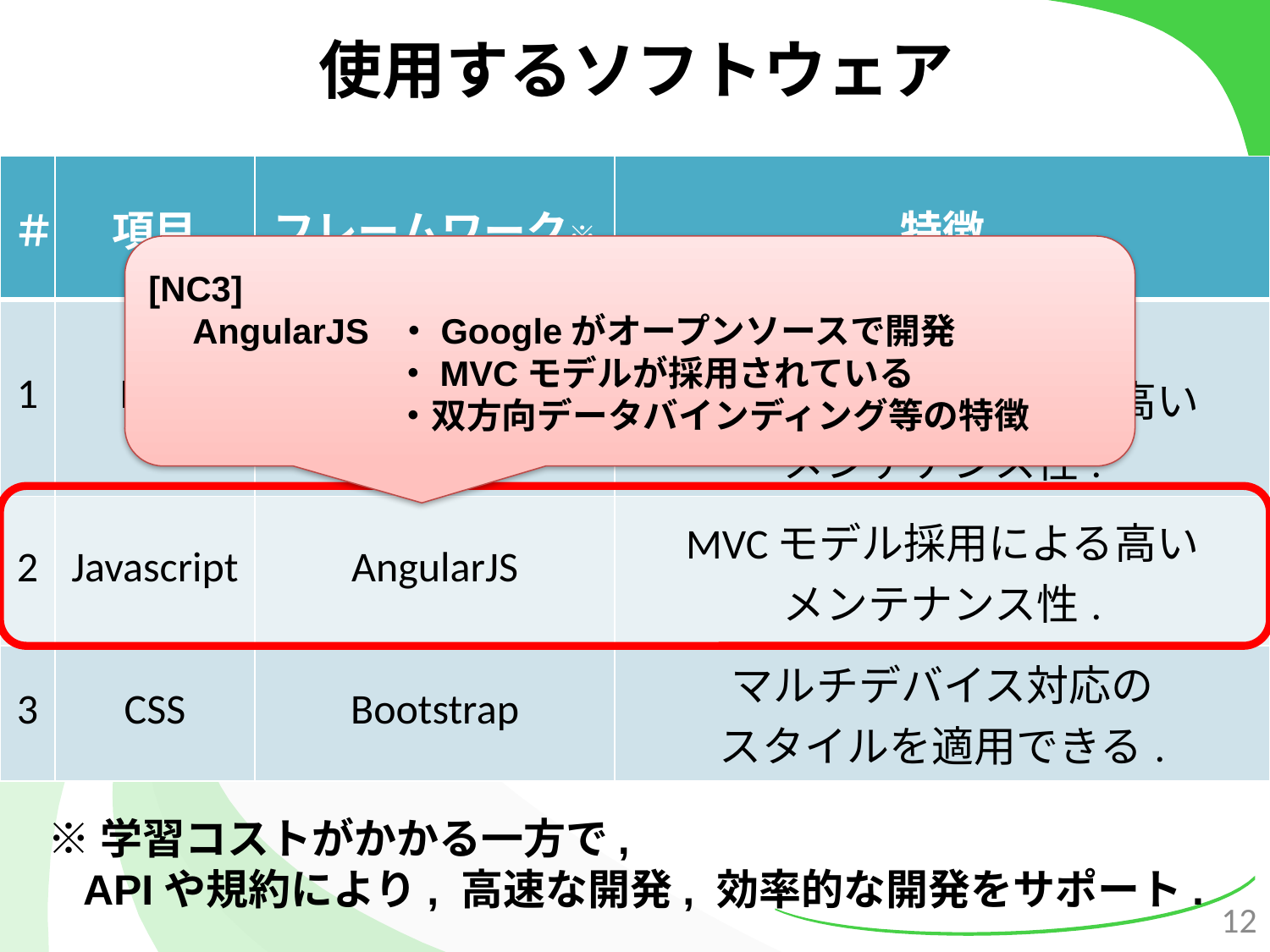

使用するソフトウェア
| ＃ | 項目 | フレームワーク※ | 特徴 |
| --- | --- | --- | --- |
| 1 | PHP | CakePHP | 開発効率アップ MVCモデル採用による高い メンテナンス性. |
| 2 | Javascript | AngularJS | MVCモデル採用による高い メンテナンス性. |
| 3 | CSS | Bootstrap | マルチデバイス対応の スタイルを適用できる. |
[NC3]
　AngularJS  ・Googleがオープンソースで開発
　　　　　　　・MVCモデルが採用されている
　　　　　　　・双方向データバインディング等の特徴

※学習コストがかかる一方で,
   APIや規約により, 高速な開発, 効率的な開発をサポート.

12